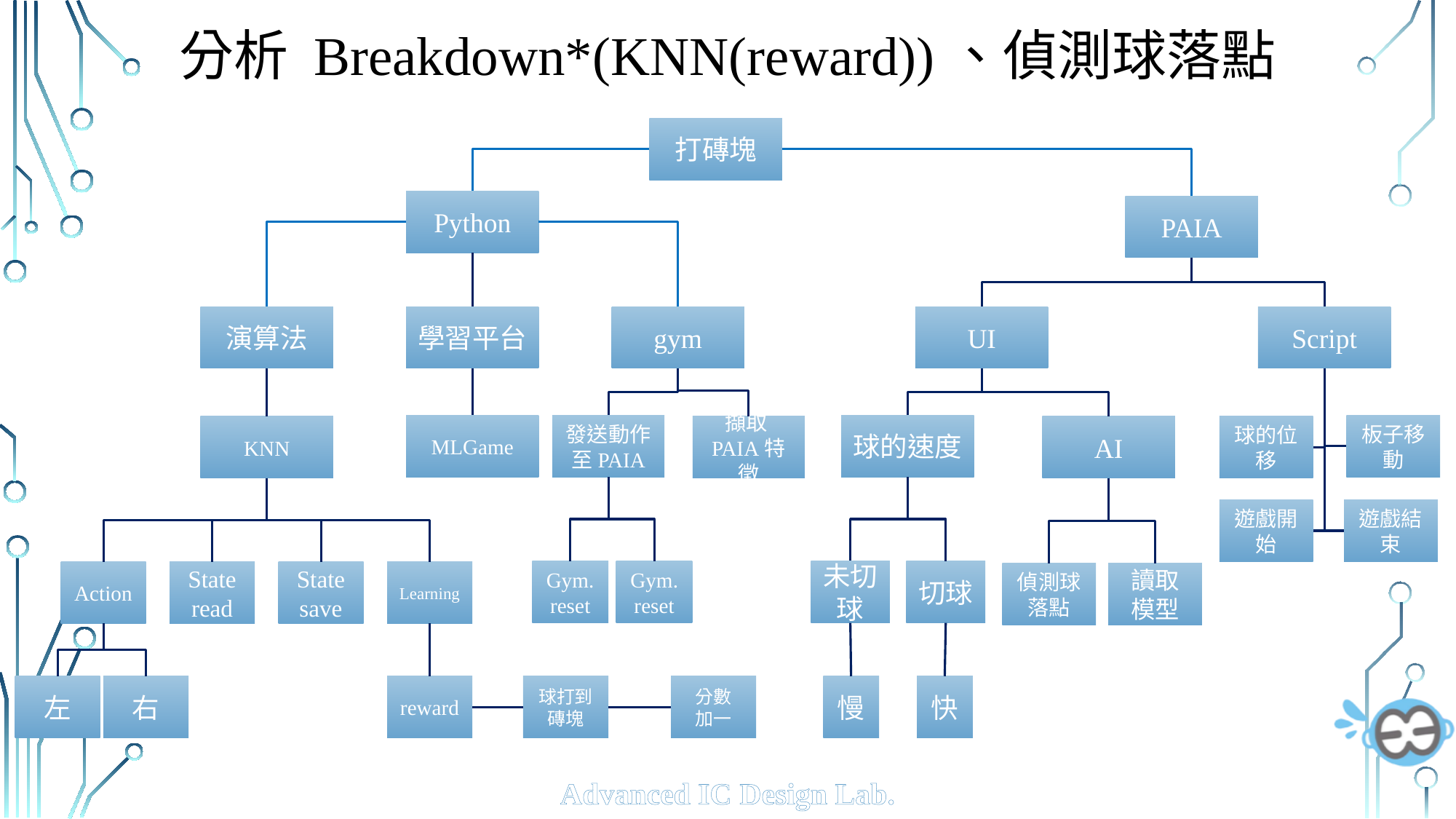

# 分析 Breakdown*(KNN(reward))、偵測球落點
打磚塊
Python
PAIA
Script
演算法
學習平台
gym
UI
MLGame
發送動作至PAIA
板子移動
球的速度
AI
球的位移
KNN
擷取PAIA特徵
遊戲開始
遊戲結束
未切球
Gym.reset
Gym.reset
切球
Action
State read
State
save
Learning
偵測球落點
讀取模型
慢
快
左
右
reward
球打到磚塊
分數
加一